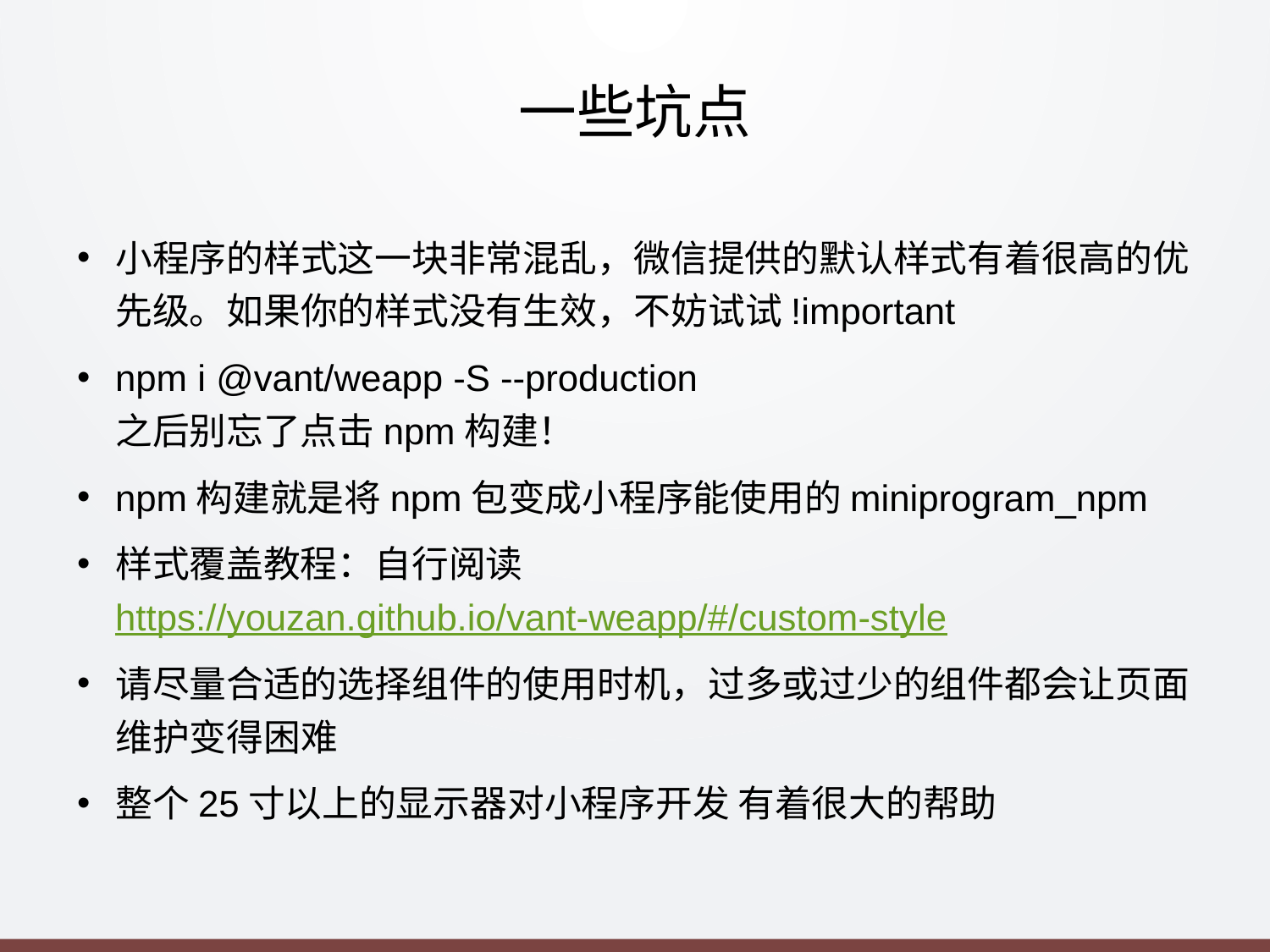

# 一些坑点
小程序的样式这一块非常混乱，微信提供的默认样式有着很高的优先级。如果你的样式没有生效，不妨试试!important
npm i @vant/weapp -S --production
之后别忘了点击npm构建！
npm构建就是将npm包变成小程序能使用的miniprogram_npm
样式覆盖教程：自行阅读https://youzan.github.io/vant-weapp/#/custom-style
请尽量合适的选择组件的使用时机，过多或过少的组件都会让页面维护变得困难
整个25寸以上的显示器对小程序开发 有着很大的帮助